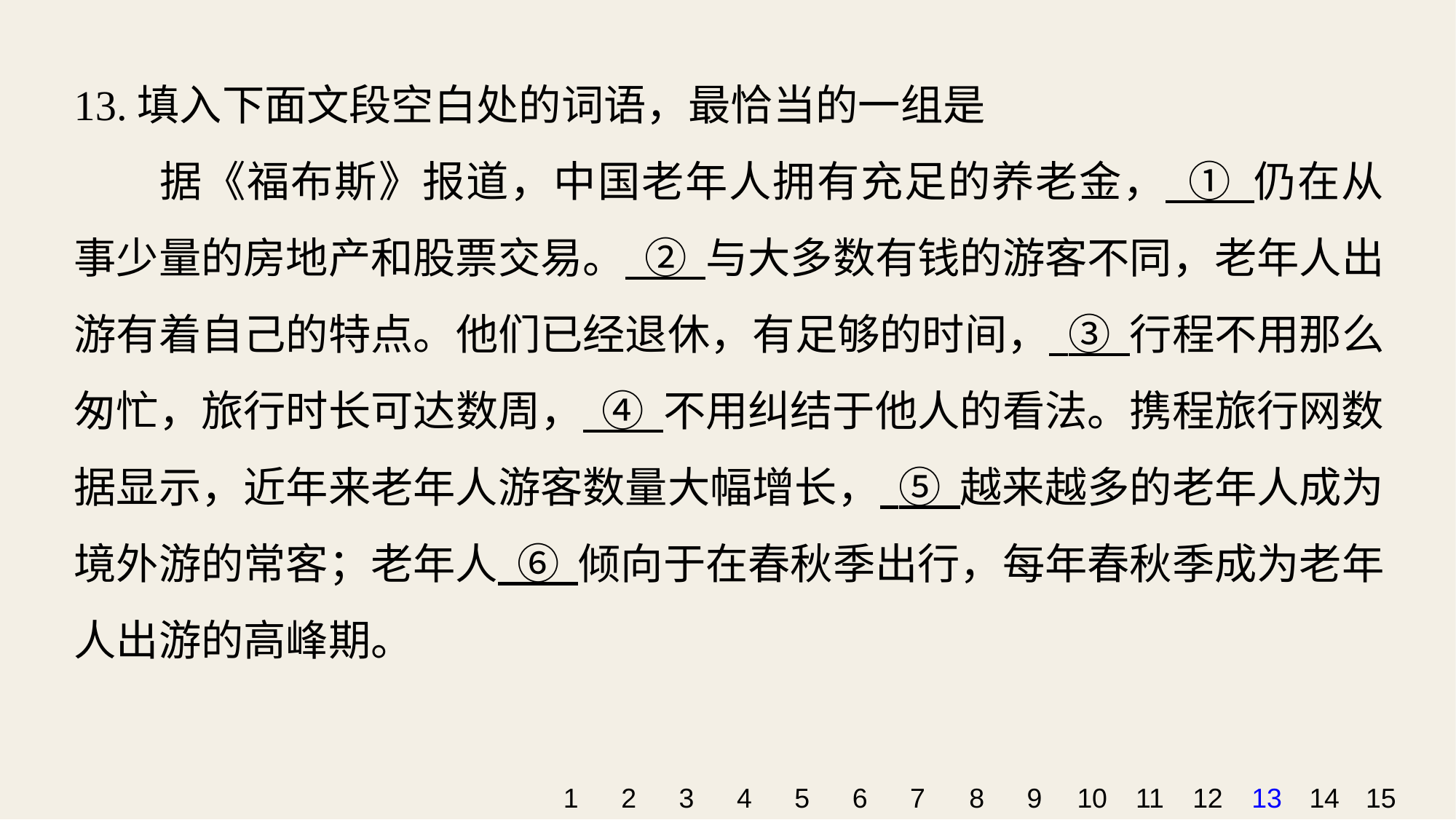

13.填入下面文段空白处的词语，最恰当的一组是
据《福布斯》报道，中国老年人拥有充足的养老金，  ①  仍在从事少量的房地产和股票交易。  ②  与大多数有钱的游客不同，老年人出游有着自己的特点。他们已经退休，有足够的时间，  ③  行程不用那么匆忙，旅行时长可达数周，  ④  不用纠结于他人的看法。携程旅行网数据显示，近年来老年人游客数量大幅增长，  ⑤  越来越多的老年人成为境外游的常客；老年人  ⑥  倾向于在春秋季出行，每年春秋季成为老年人出游的高峰期。
1
2
3
4
5
6
7
8
9
10
11
12
13
14
15